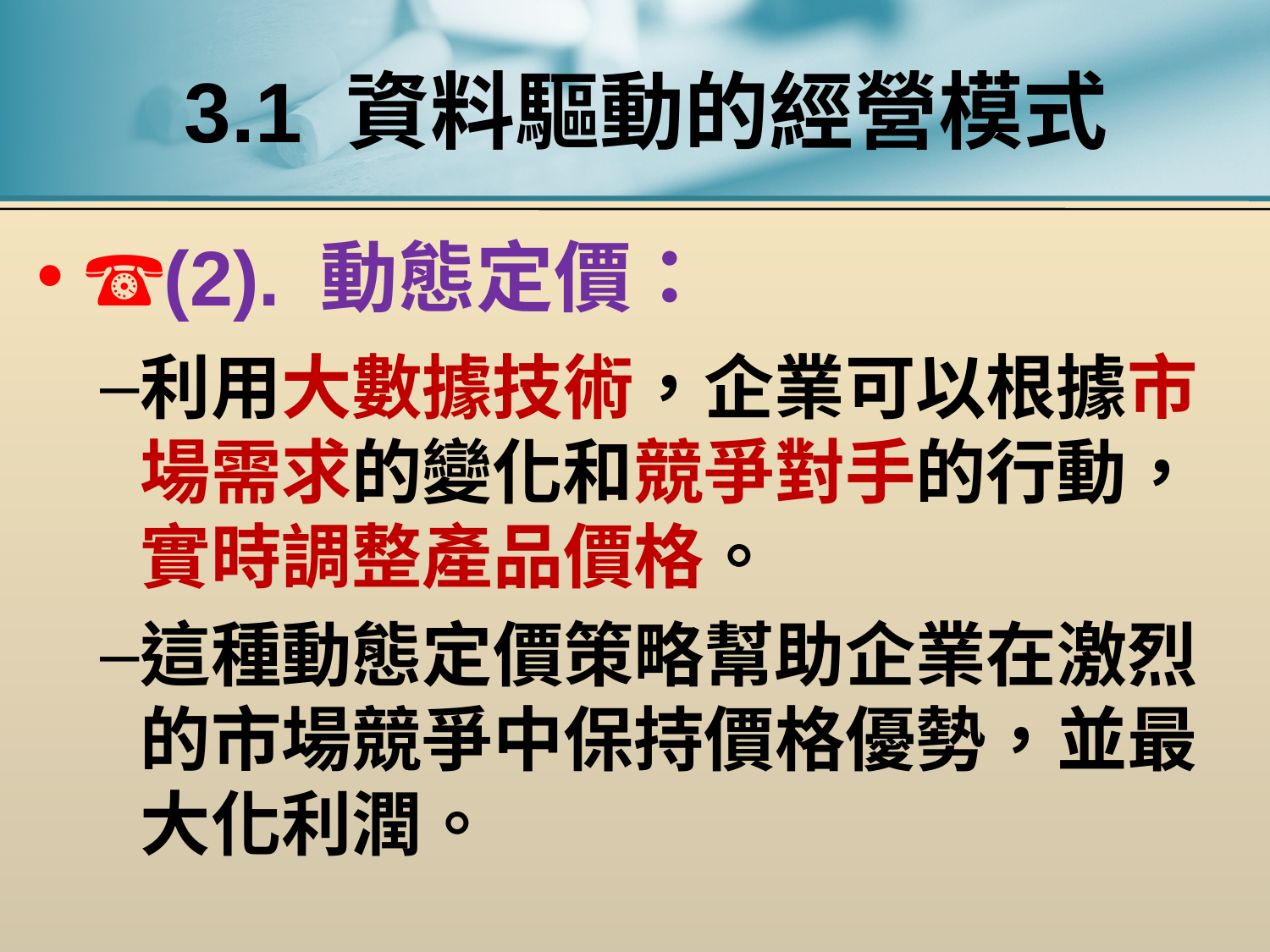

# 3.1 資料驅動的經營模式
☎(2). 動態定價：
利用大數據技術，企業可以根據市場需求的變化和競爭對手的行動，實時調整產品價格。
這種動態定價策略幫助企業在激烈的市場競爭中保持價格優勢，並最大化利潤。